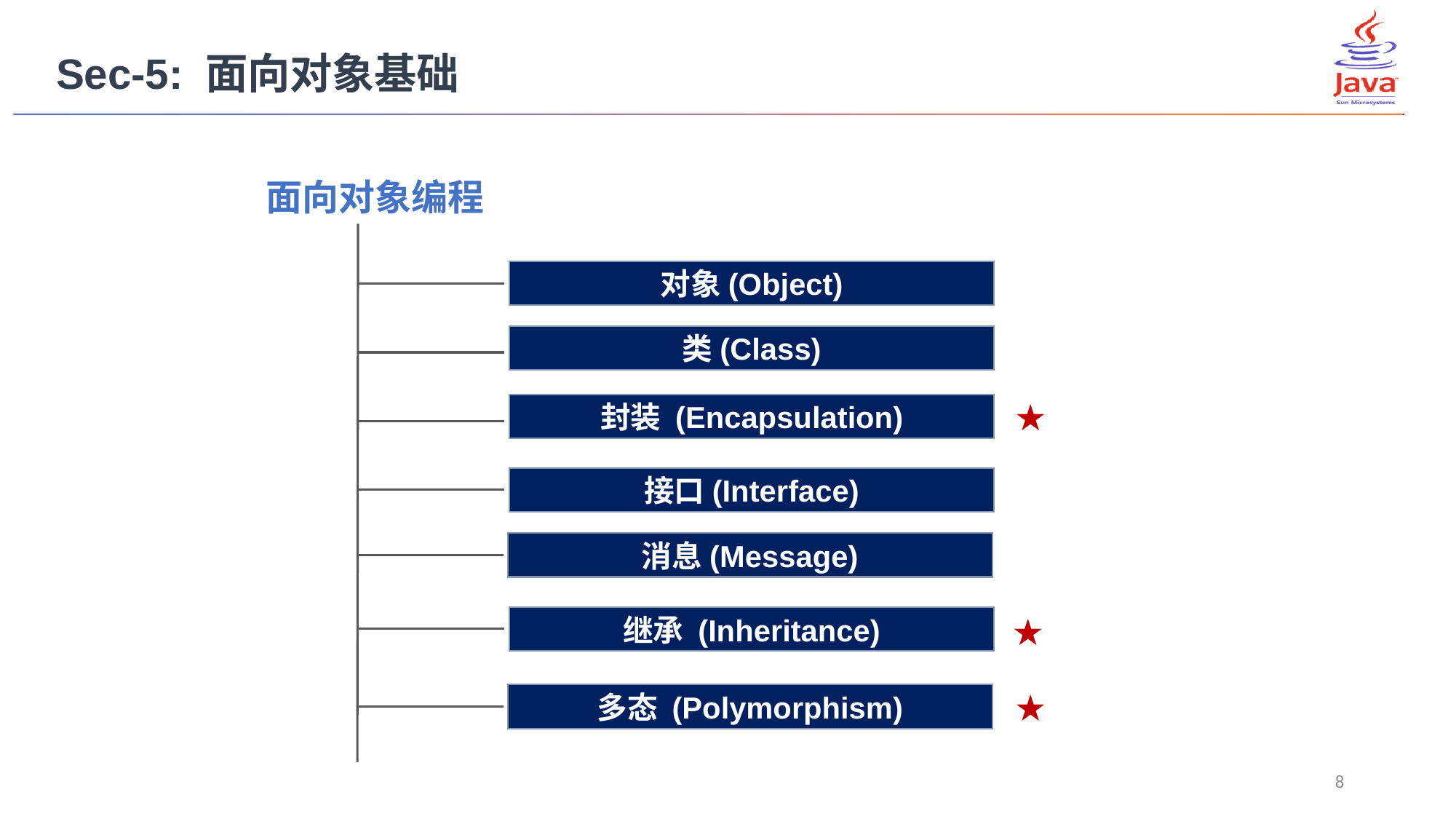

Sec-5: 面向对象基础
面向对象编程
对象(Object)
类(Class)
★
封装 (Encapsulation)
接口(Interface)
消息(Message)
★
继承 (Inheritance)
★
多态 (Polymorphism)
8